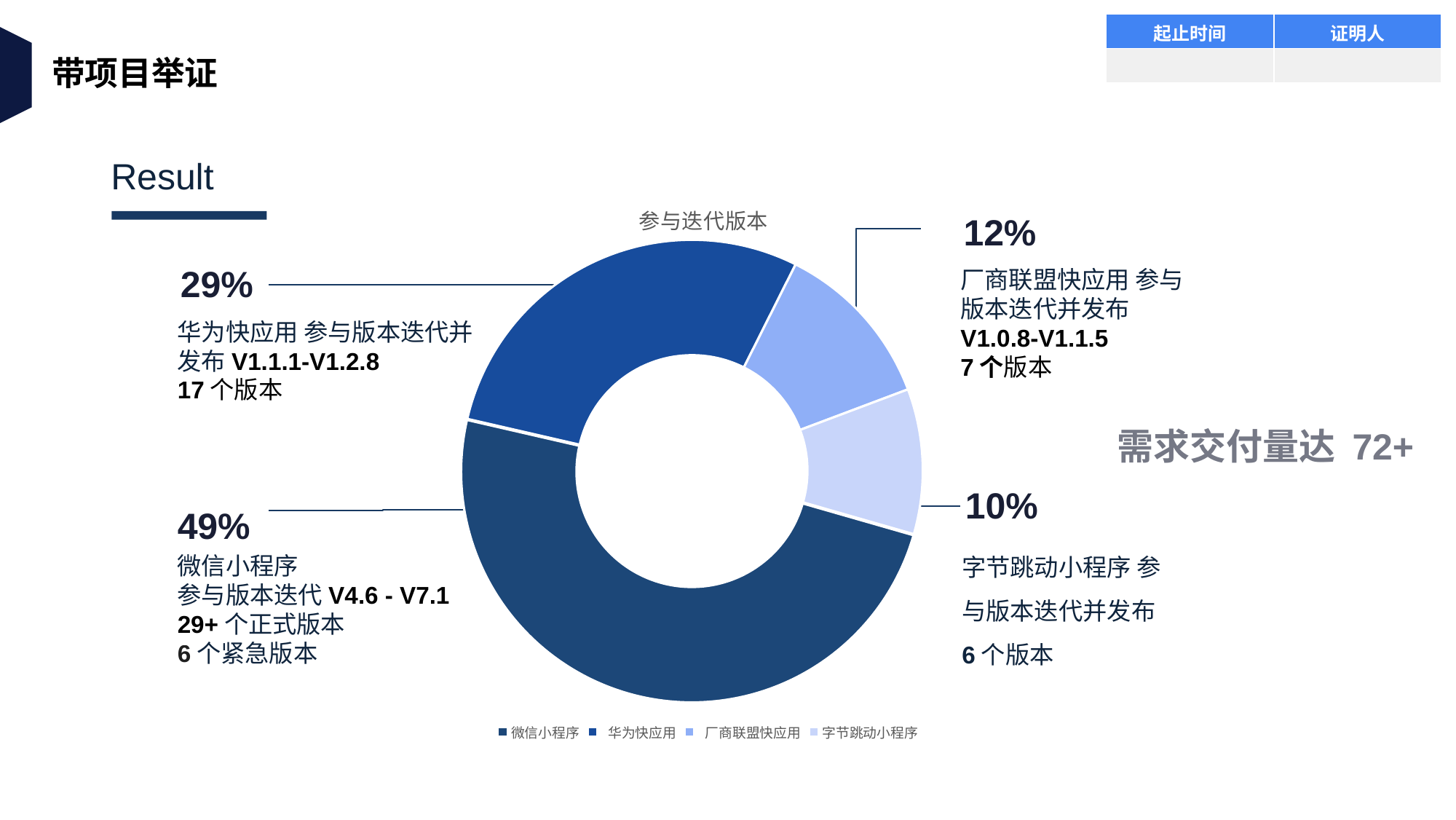

| 起止时间 | 证明人 |
| --- | --- |
|  |  |

带项目举证
Result

### Chart: 参与迭代版本

| Category | 销售额 |
|---|---|
| 微信小程序 | 29.0 |
|  华为快应用 | 17.0 |
|  厂商联盟快应用 | 7.0 |
| 字节跳动小程序 | 6.0 |
12%
厂商联盟快应用 参与版本迭代并发布V1.0.8-V1.1.5
7个版本

29%
华为快应用 参与版本迭代并发布V1.1.1-V1.2.8
17个版本

需求交付量达 72+

10%
字节跳动小程序 参与版本迭代并发布6个版本
49%
微信小程序
参与版本迭代V4.6 - V7.1
29+个正式版本
6个紧急版本